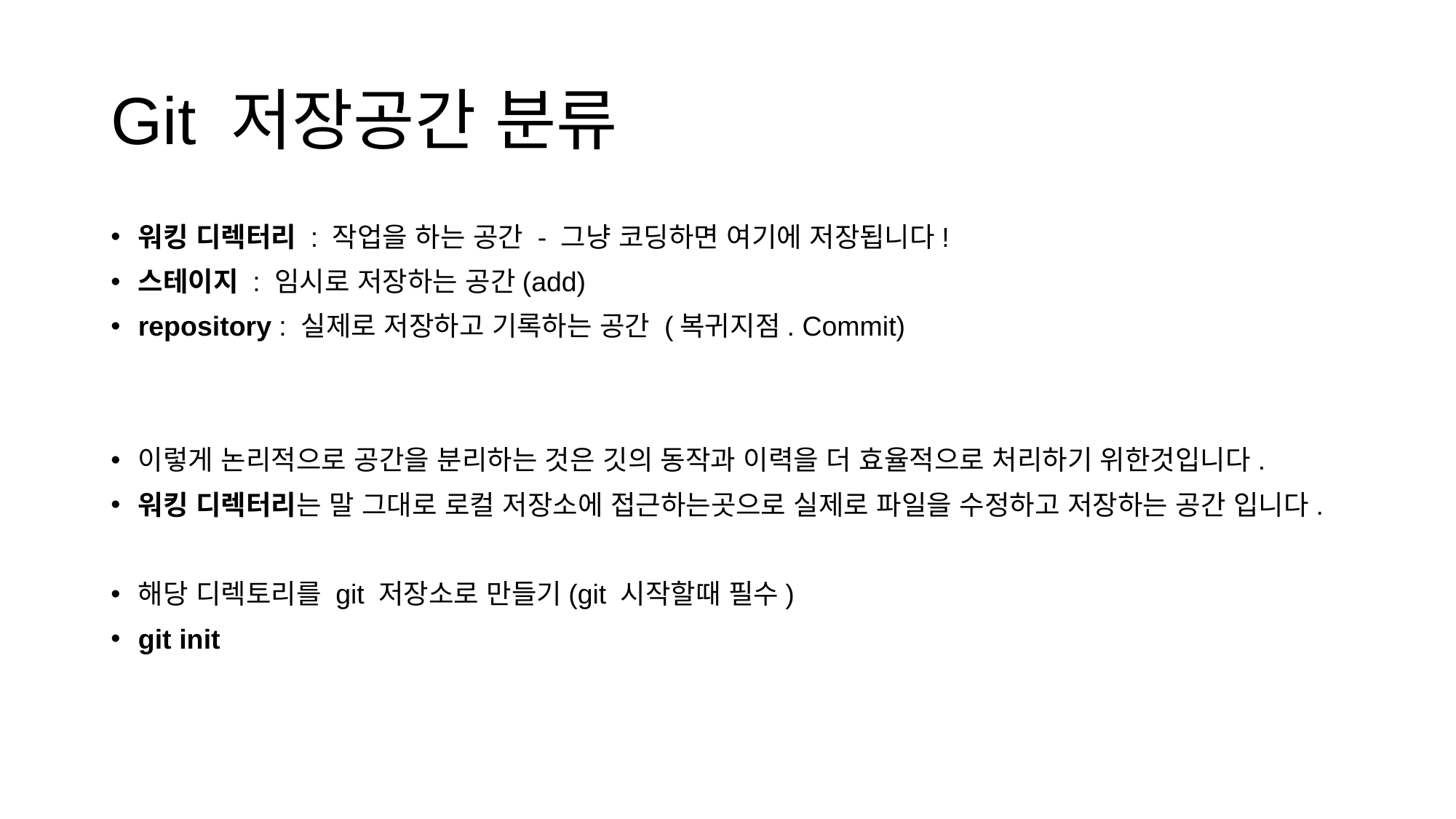

# Git 저장공간 분류
워킹 디렉터리 : 작업을 하는 공간 - 그냥 코딩하면 여기에 저장됩니다!
스테이지 : 임시로 저장하는 공간(add)
repository : 실제로 저장하고 기록하는 공간 (복귀지점. Commit)

이렇게 논리적으로 공간을 분리하는 것은 깃의 동작과 이력을 더 효율적으로 처리하기 위한것입니다.
워킹 디렉터리는 말 그대로 로컬 저장소에 접근하는곳으로 실제로 파일을 수정하고 저장하는 공간 입니다.

해당 디렉토리를 git 저장소로 만들기(git 시작할때 필수)
git init